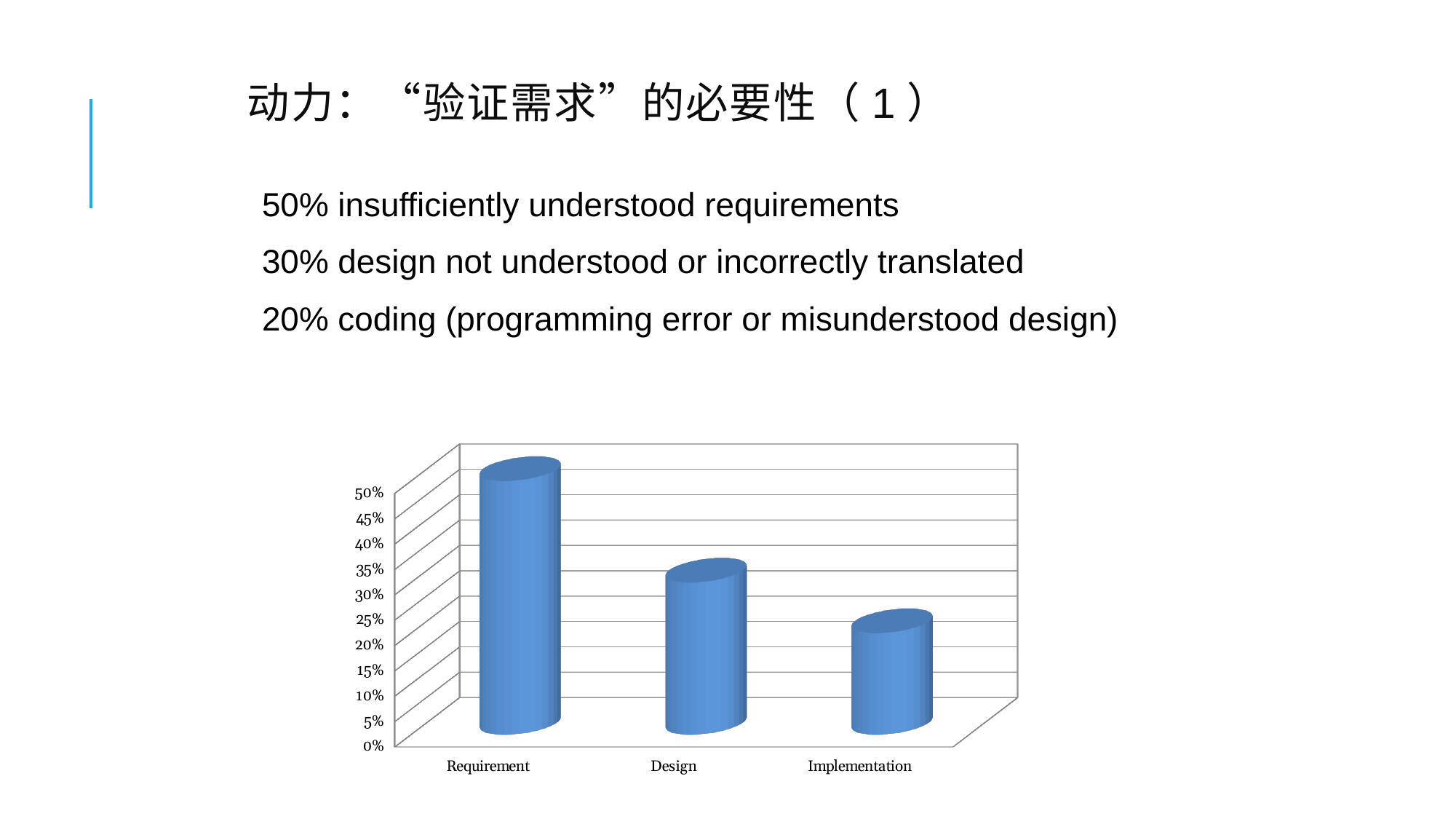

# 动力：“验证需求”的必要性（1）
50% insufficiently understood requirements
30% design not understood or incorrectly translated
20% coding (programming error or misunderstood design)

[unsupported chart]